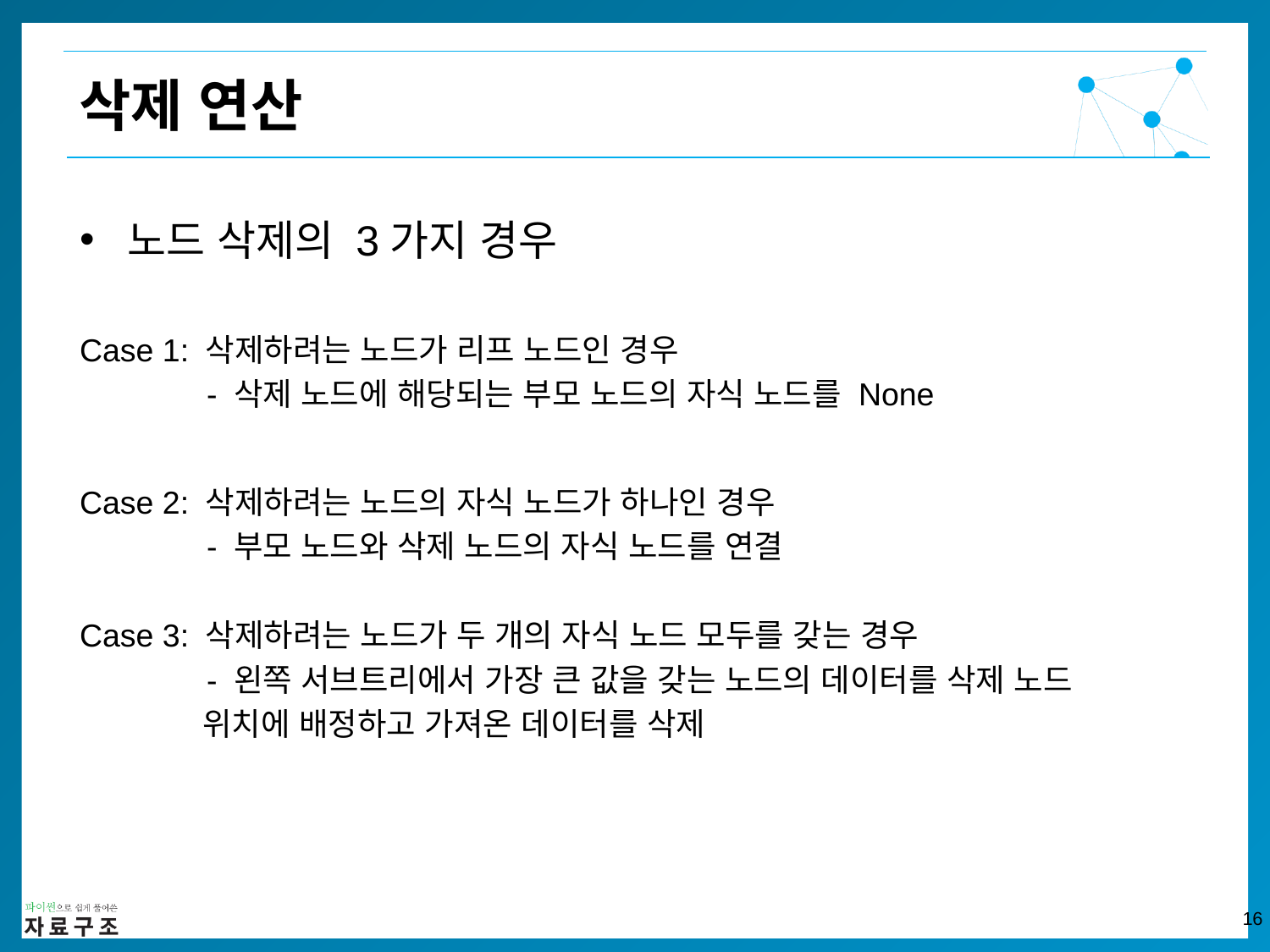

삭제 연산
노드 삭제의 3가지 경우

Case 1: 삭제하려는 노드가 리프 노드인 경우
	- 삭제 노드에 해당되는 부모 노드의 자식 노드를 None

Case 2: 삭제하려는 노드의 자식 노드가 하나인 경우
	- 부모 노드와 삭제 노드의 자식 노드를 연결

Case 3: 삭제하려는 노드가 두 개의 자식 노드 모두를 갖는 경우
	- 왼쪽 서브트리에서 가장 큰 값을 갖는 노드의 데이터를 삭제 노드
             위치에 배정하고 가져온 데이터를 삭제